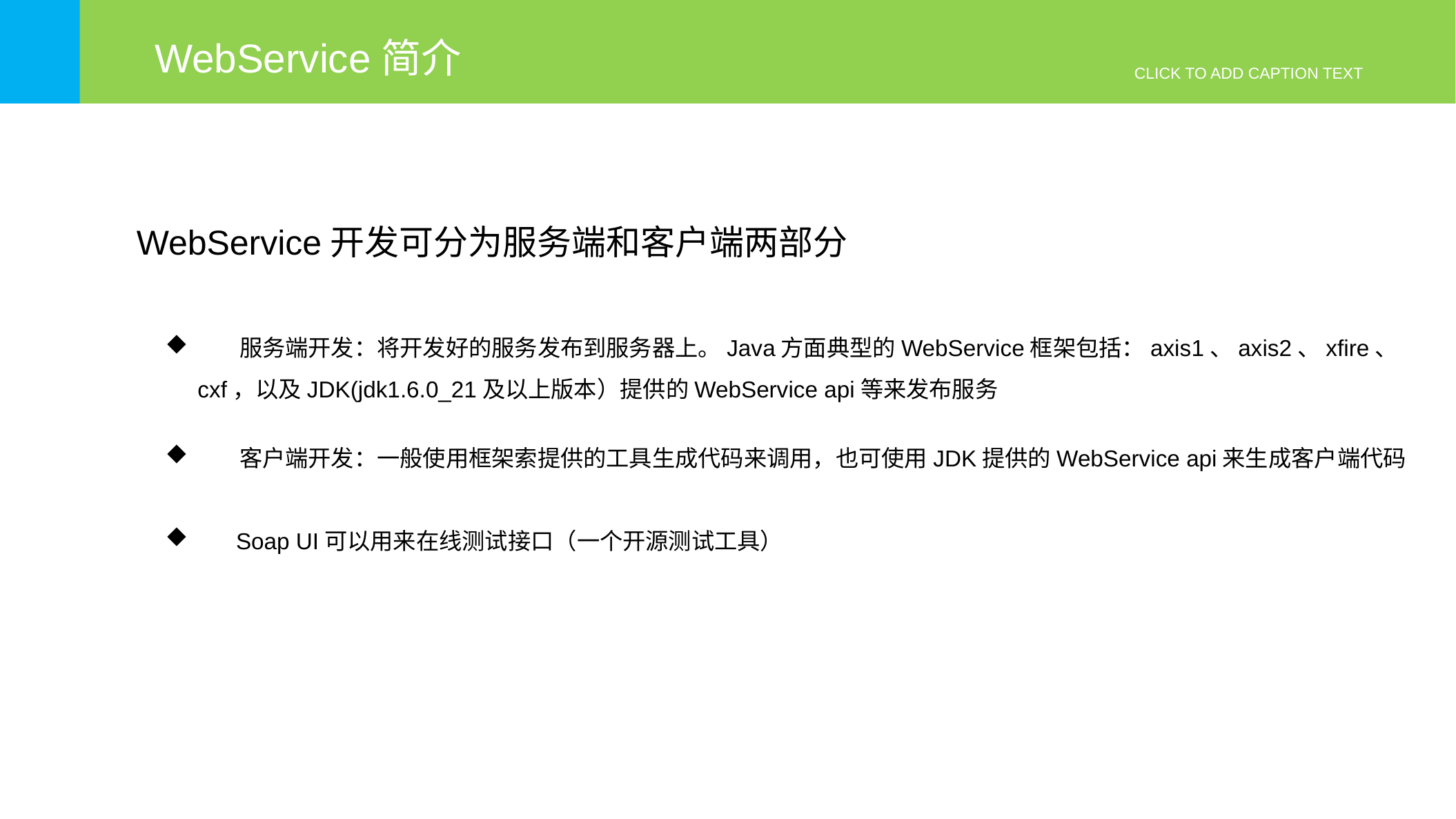

WebService简介
CLICK TO ADD CAPTION TEXT
       WebService开发可分为服务端和客户端两部分
       服务端开发：将开发好的服务发布到服务器上。Java方面典型的WebService框架包括：axis1、axis2、xfire、cxf，以及JDK(jdk1.6.0_21及以上版本）提供的WebService api等来发布服务
       客户端开发：一般使用框架索提供的工具生成代码来调用，也可使用JDK提供的WebService api来生成客户端代码

      Soap UI可以用来在线测试接口（一个开源测试工具）